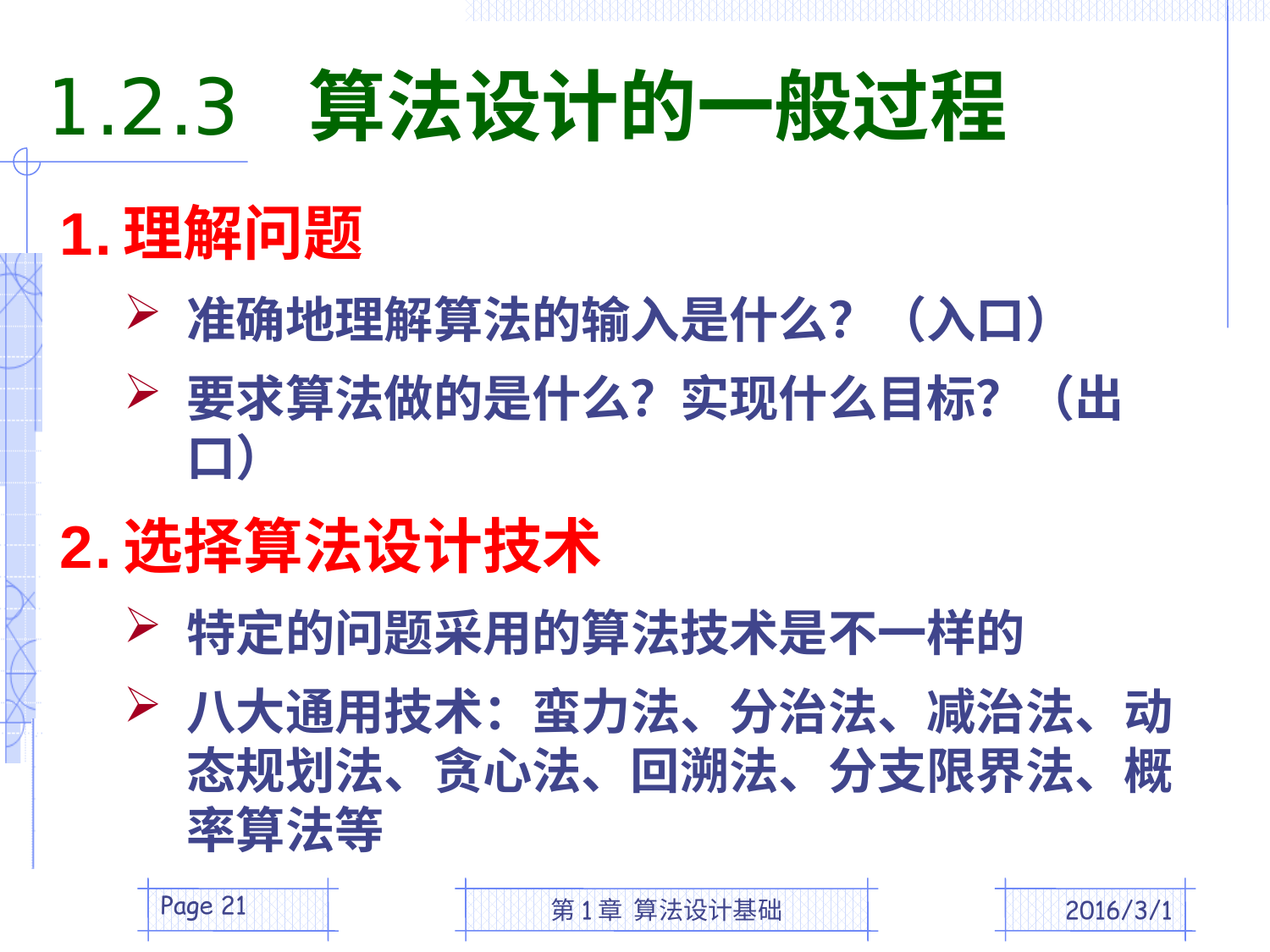

1.2.3  算法设计的一般过程
理解问题
准确地理解算法的输入是什么？（入口）
要求算法做的是什么？实现什么目标？（出口）
选择算法设计技术
特定的问题采用的算法技术是不一样的
八大通用技术：蛮力法、分治法、减治法、动态规划法、贪心法、回溯法、分支限界法、概率算法等
Page 21
第1章  算法设计基础
2016/3/1